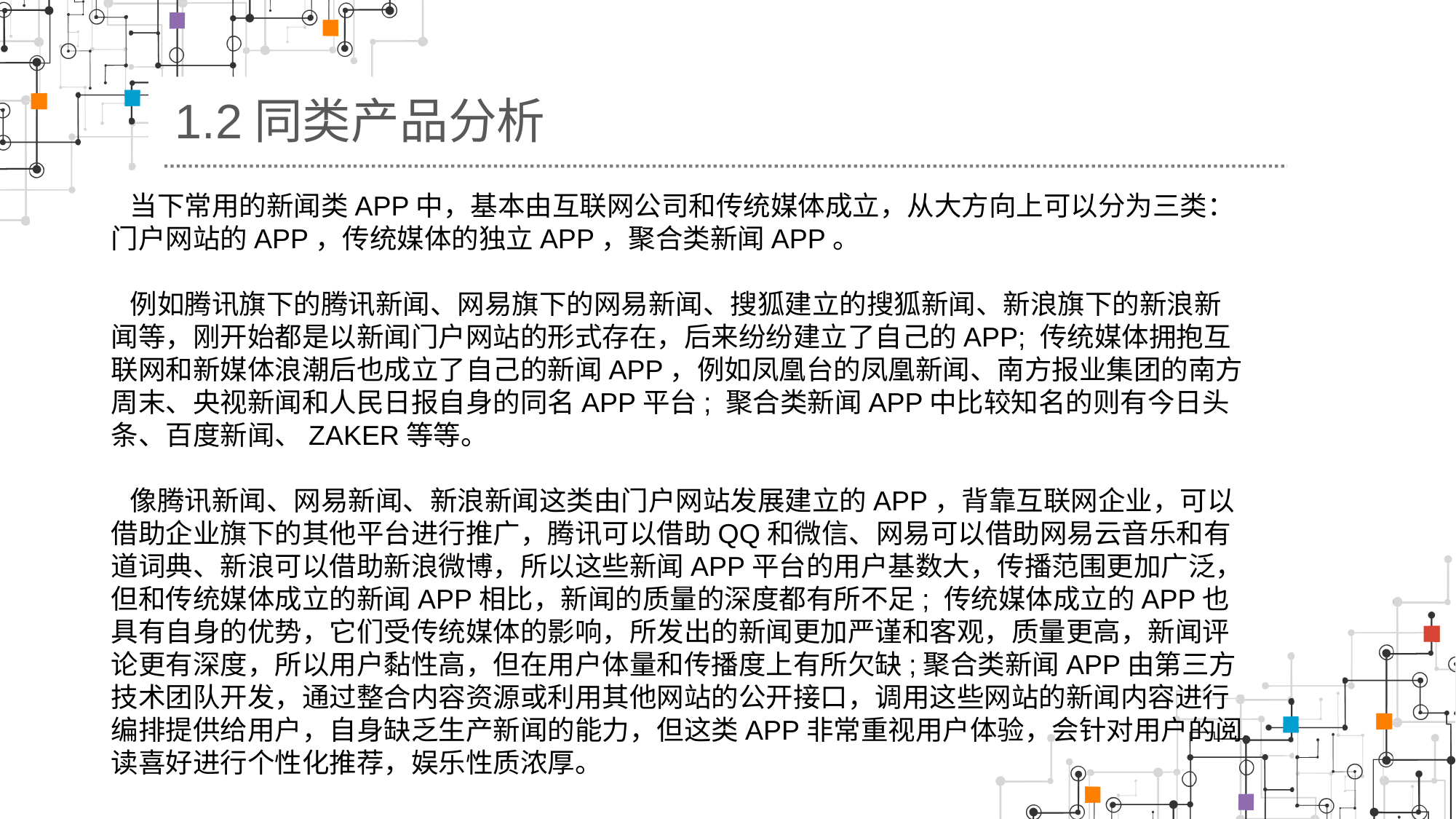

1.2同类产品分析

  当下常用的新闻类APP中，基本由互联网公司和传统媒体成立，从大方向上可以分为三类：门户网站的APP，传统媒体的独立APP，聚合类新闻APP。

  例如腾讯旗下的腾讯新闻、网易旗下的网易新闻、搜狐建立的搜狐新闻、新浪旗下的新浪新闻等，刚开始都是以新闻门户网站的形式存在，后来纷纷建立了自己的APP; 传统媒体拥抱互联网和新媒体浪潮后也成立了自己的新闻APP，例如凤凰台的凤凰新闻、南方报业集团的南方周末、央视新闻和人民日报自身的同名APP平台; 聚合类新闻APP中比较知名的则有今日头条、百度新闻、ZAKER等等。

  像腾讯新闻、网易新闻、新浪新闻这类由门户网站发展建立的APP，背靠互联网企业，可以借助企业旗下的其他平台进行推广，腾讯可以借助QQ和微信、网易可以借助网易云音乐和有道词典、新浪可以借助新浪微博，所以这些新闻APP平台的用户基数大，传播范围更加广泛，但和传统媒体成立的新闻APP相比，新闻的质量的深度都有所不足; 传统媒体成立的APP也具有自身的优势，它们受传统媒体的影响，所发出的新闻更加严谨和客观，质量更高，新闻评论更有深度，所以用户黏性高，但在用户体量和传播度上有所欠缺;聚合类新闻APP由第三方技术团队开发，通过整合内容资源或利用其他网站的公开接口，调用这些网站的新闻内容进行编排提供给用户，自身缺乏生产新闻的能力，但这类APP非常重视用户体验，会针对用户的阅读喜好进行个性化推荐，娱乐性质浓厚。

MORE THEN
YOU WAIT
TODAY